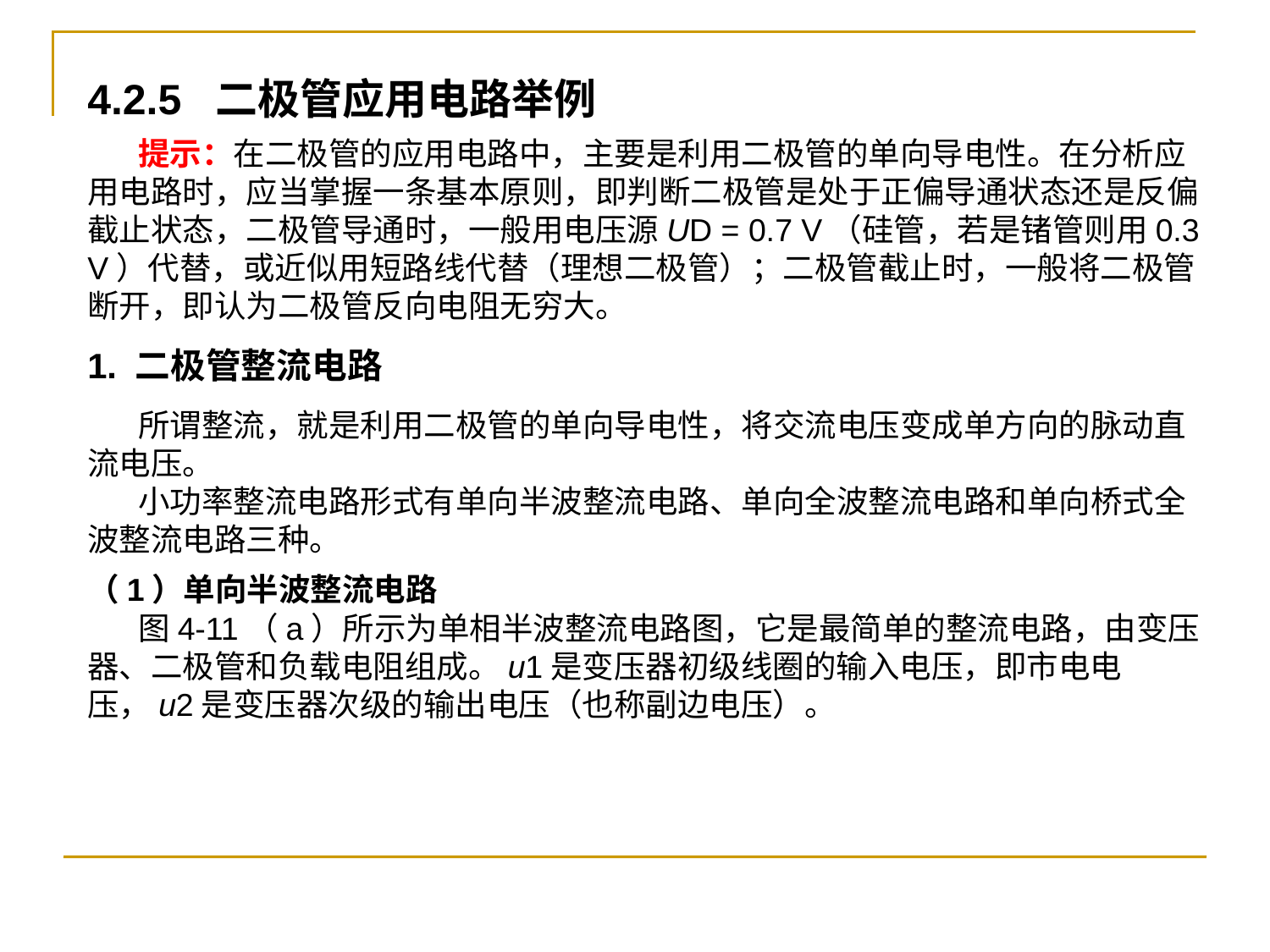

4.2.5  二极管应用电路举例
      提示：在二极管的应用电路中，主要是利用二极管的单向导电性。在分析应用电路时，应当掌握一条基本原则，即判断二极管是处于正偏导通状态还是反偏截止状态，二极管导通时，一般用电压源UD = 0.7 V（硅管，若是锗管则用0.3 V）代替，或近似用短路线代替（理想二极管）；二极管截止时，一般将二极管断开，即认为二极管反向电阻无穷大。
1. 二极管整流电路
      所谓整流，就是利用二极管的单向导电性，将交流电压变成单方向的脉动直流电压。
      小功率整流电路形式有单向半波整流电路、单向全波整流电路和单向桥式全波整流电路三种。
（1）单向半波整流电路
      图4-11（a）所示为单相半波整流电路图，它是最简单的整流电路，由变压器、二极管和负载电阻组成。u1是变压器初级线圈的输入电压，即市电电压，u2是变压器次级的输出电压（也称副边电压）。